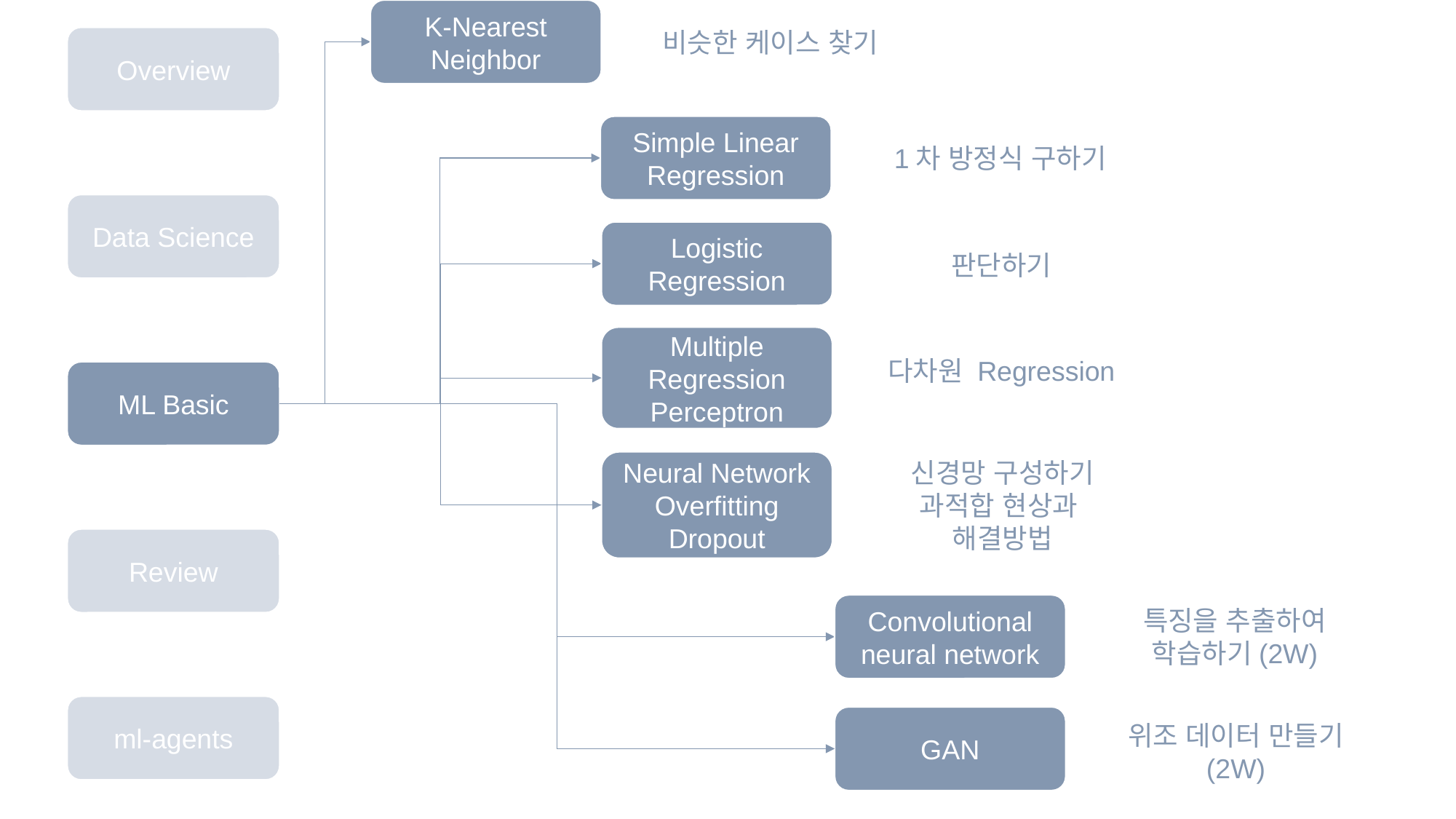

K-Nearest Neighbor
비슷한 케이스 찾기
Overview
Simple Linear Regression
1차 방정식 구하기
Data Science
Logistic Regression
판단하기
Multiple Regression Perceptron
다차원 Regression
ML Basic
신경망 구성하기
과적합 현상과
해결방법
Neural Network
Overfitting
Dropout
Review
Convolutional
neural network
특징을 추출하여
학습하기(2W)
ml-agents
GAN
위조 데이터 만들기
(2W)